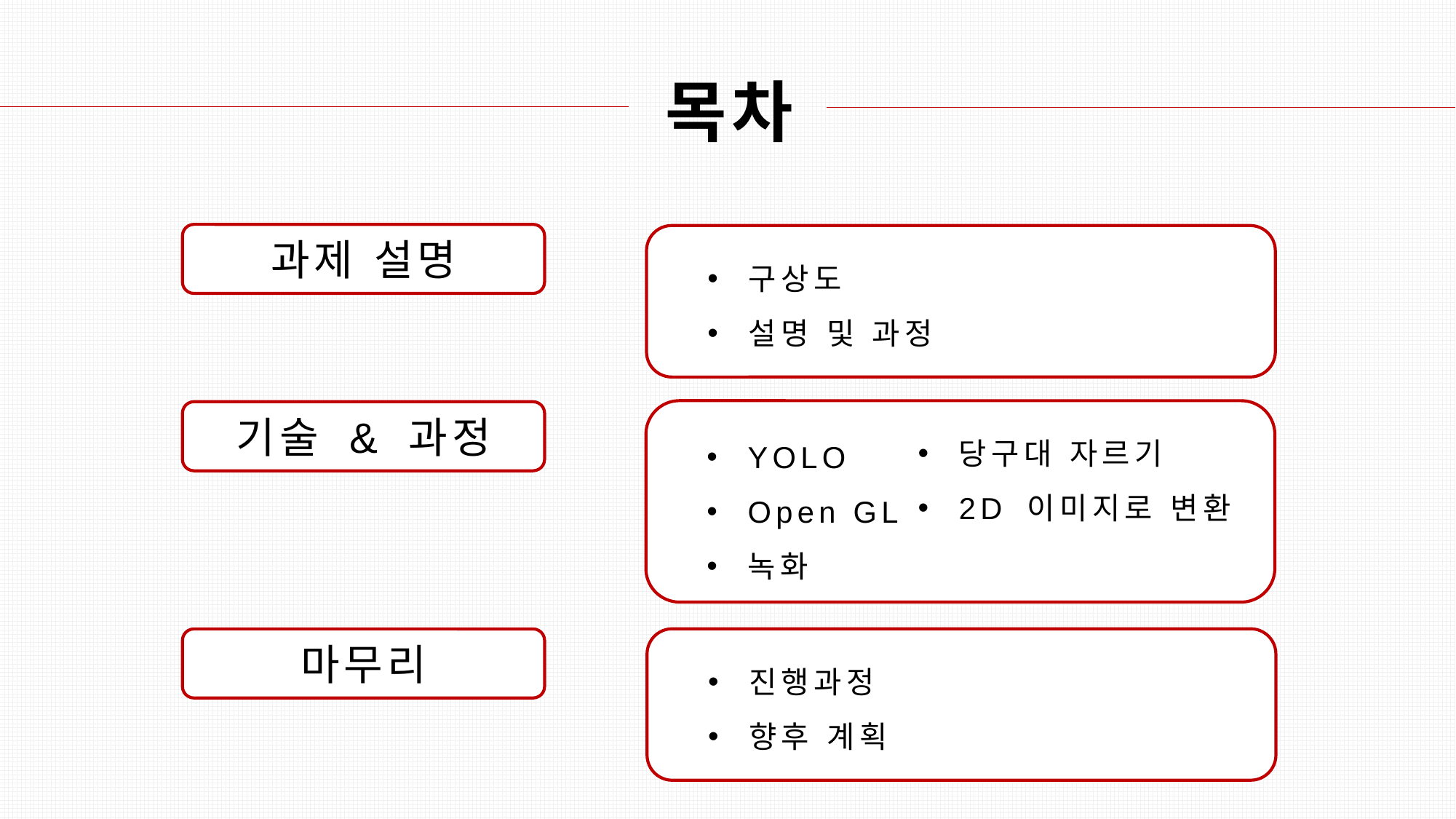

목차

과제 설명

구상도
설명 및 과정

YOLO
Open GL
녹화

기술 & 과정
당구대 자르기
2D 이미지로 변환

진행과정
향후 계획

마무리